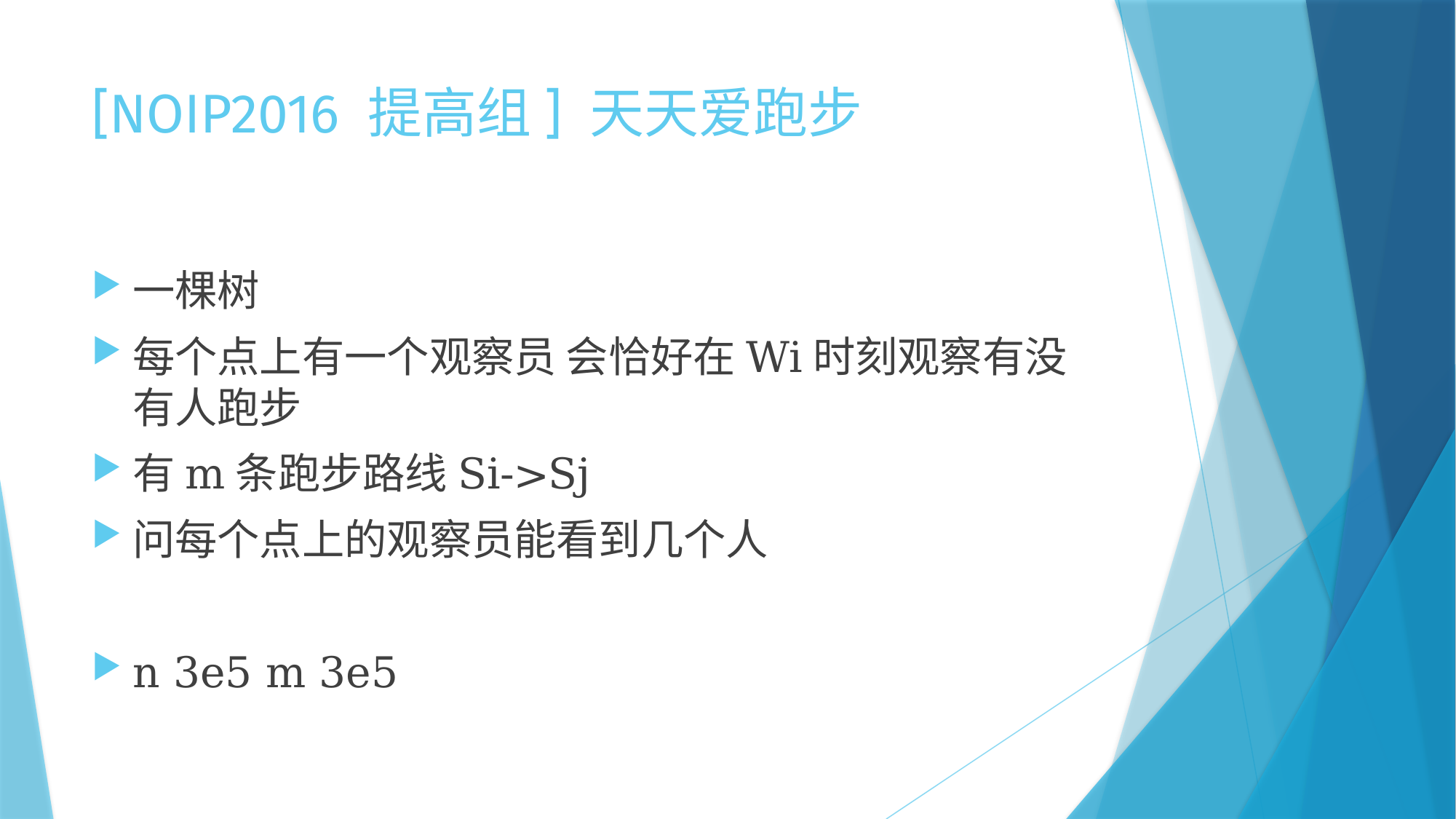

# [NOIP2016 提高组] 天天爱跑步
一棵树
每个点上有一个观察员 会恰好在Wi时刻观察有没有人跑步
有m条跑步路线Si->Sj
问每个点上的观察员能看到几个人

n 3e5 m 3e5